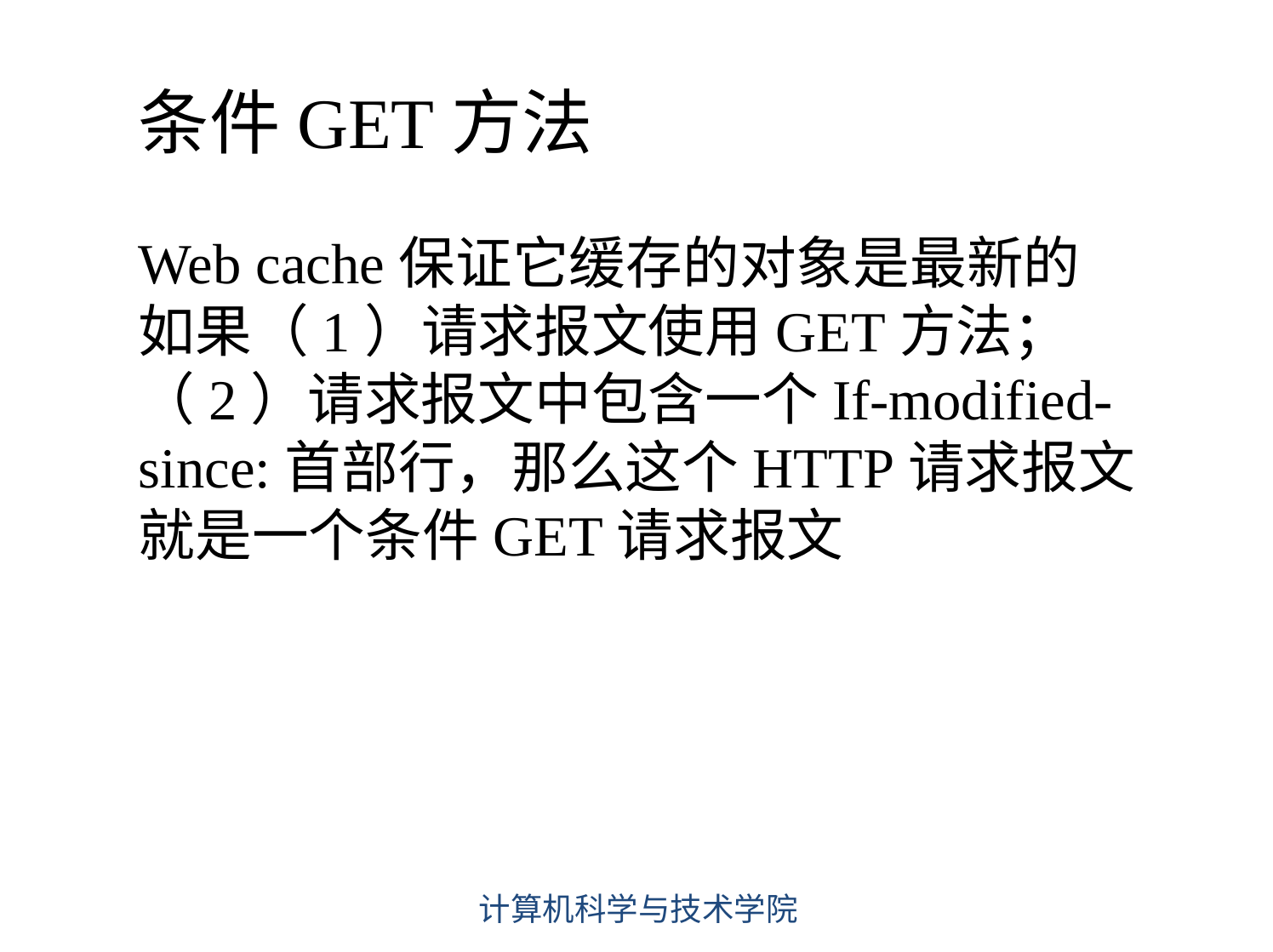

条件GET方法
Web cache保证它缓存的对象是最新的
如果（1）请求报文使用GET方法；（2）请求报文中包含一个If-modified-since:首部行，那么这个HTTP请求报文就是一个条件GET请求报文

计算机科学与技术学院
69